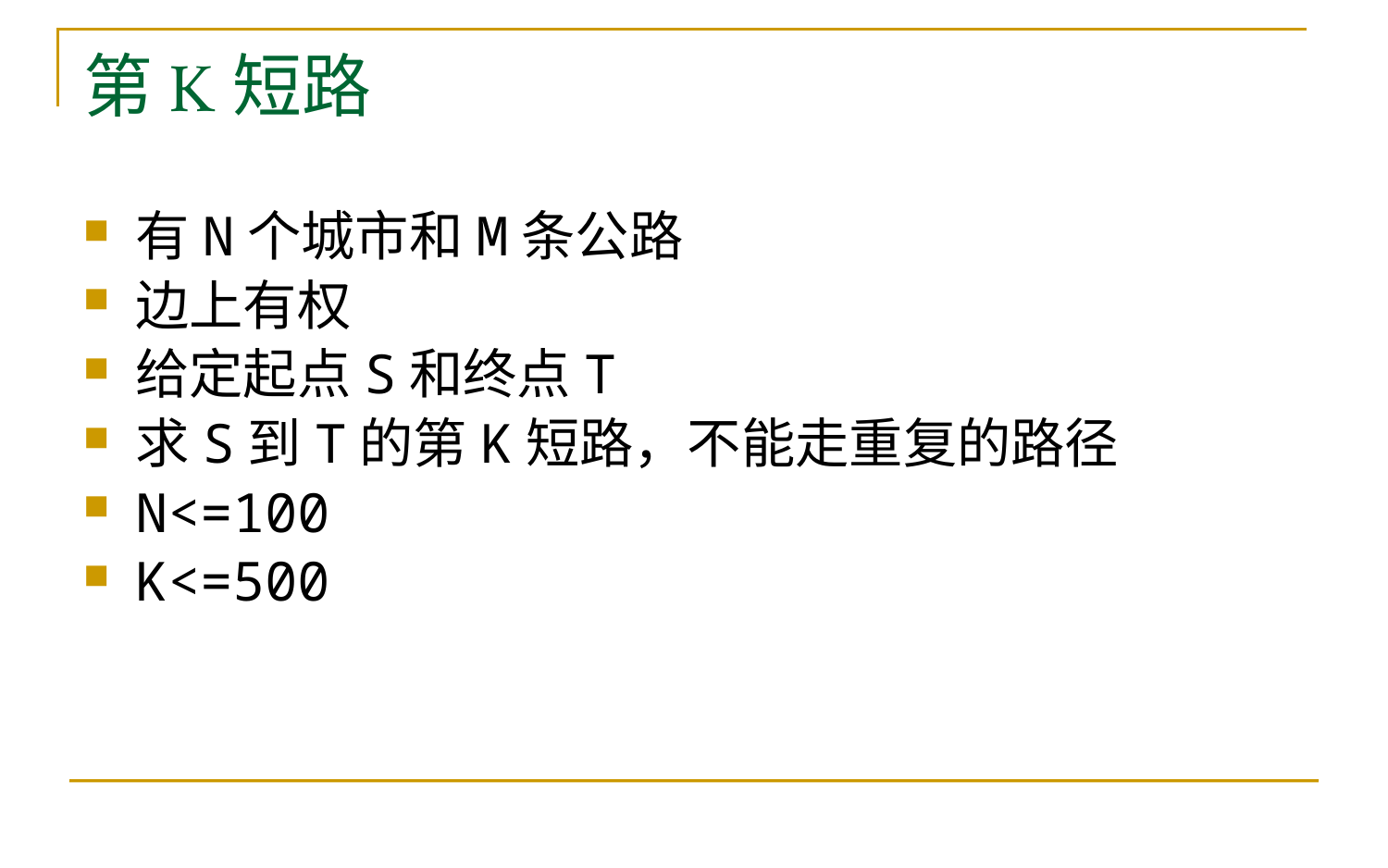

# 第K短路
有N个城市和M条公路
边上有权
给定起点S和终点T
求S到T的第K短路，不能走重复的路径
N<=100
K<=500